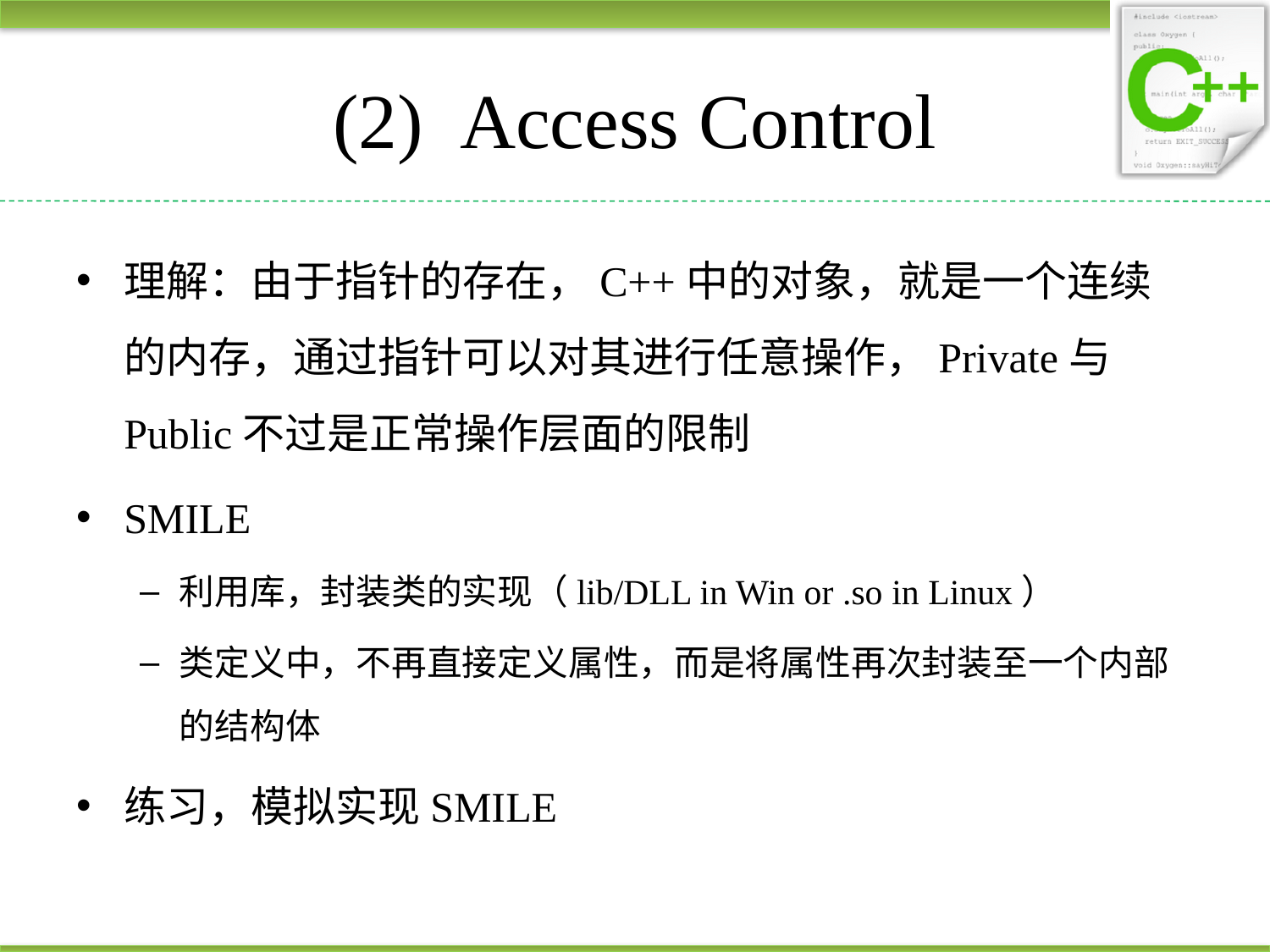

# (2)	Access Control
理解：由于指针的存在，C++中的对象，就是一个连续的内存，通过指针可以对其进行任意操作，Private与Public不过是正常操作层面的限制
SMILE
利用库，封装类的实现（lib/DLL in Win or .so in Linux）
类定义中，不再直接定义属性，而是将属性再次封装至一个内部的结构体
练习，模拟实现SMILE